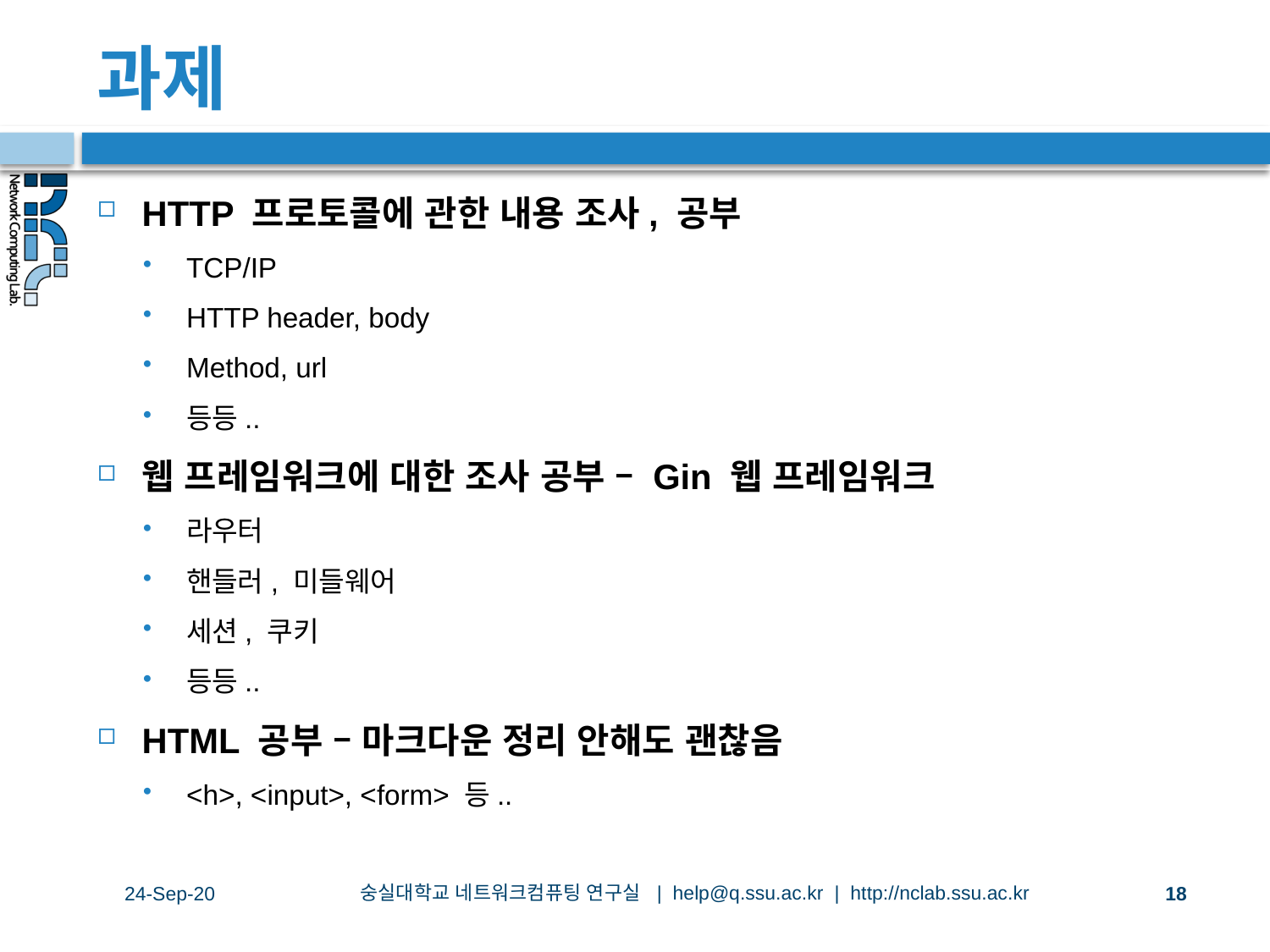

# 과제
HTTP 프로토콜에 관한 내용 조사, 공부
TCP/IP
HTTP header, body
Method, url
등등..
웹 프레임워크에 대한 조사 공부 – Gin 웹 프레임워크
라우터
핸들러, 미들웨어
세션, 쿠키
등등..
HTML 공부 – 마크다운 정리 안해도 괜찮음
<h>, <input>, <form> 등..

숭실대학교 네트워크컴퓨팅 연구실  |  help@q.ssu.ac.kr  |  http://nclab.ssu.ac.kr
24-Sep-20
18